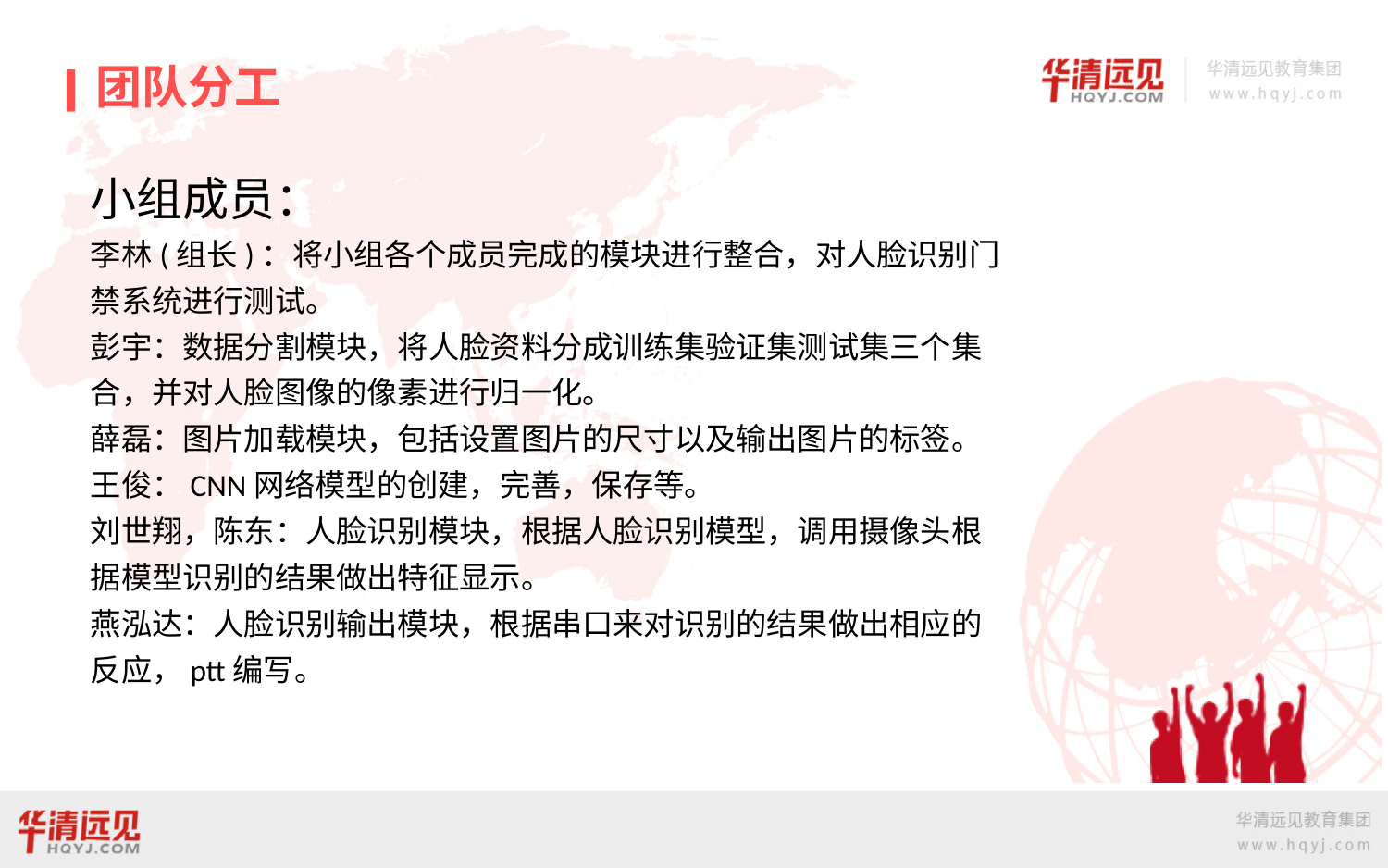

团队分工

小组成员：
李林(组长)：将小组各个成员完成的模块进行整合，对人脸识别门禁系统进行测试。
彭宇：数据分割模块，将人脸资料分成训练集验证集测试集三个集合，并对人脸图像的像素进行归一化。
薛磊：图片加载模块，包括设置图片的尺寸以及输出图片的标签。
王俊：CNN网络模型的创建，完善，保存等。
刘世翔，陈东：人脸识别模块，根据人脸识别模型，调用摄像头根据模型识别的结果做出特征显示。
燕泓达：人脸识别输出模块，根据串口来对识别的结果做出相应的反应，ptt编写。